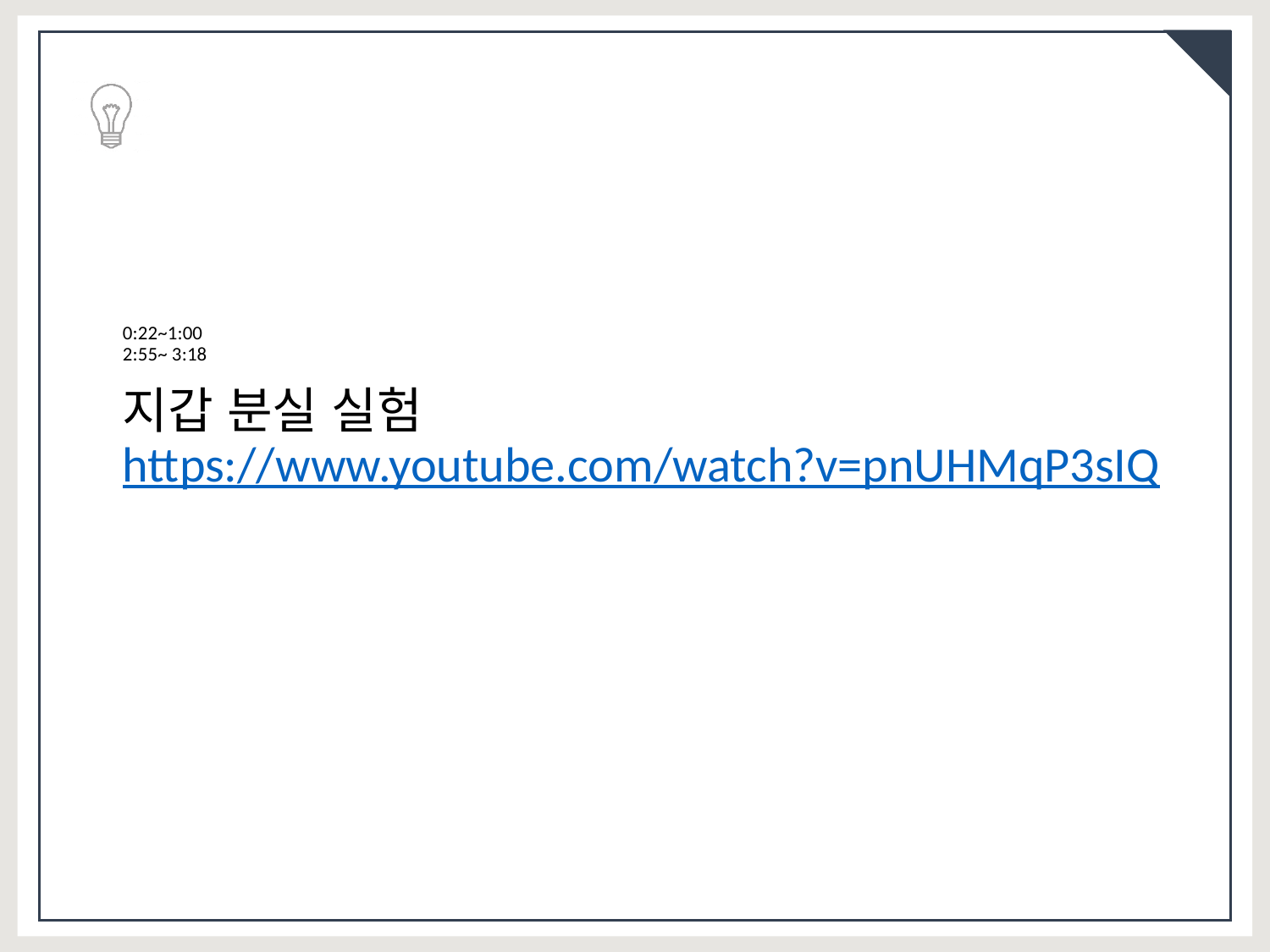

# 0:22~1:00 2:55~ 3:18 지갑 분실 실험 https://www.youtube.com/watch?v=pnUHMqP3sIQ